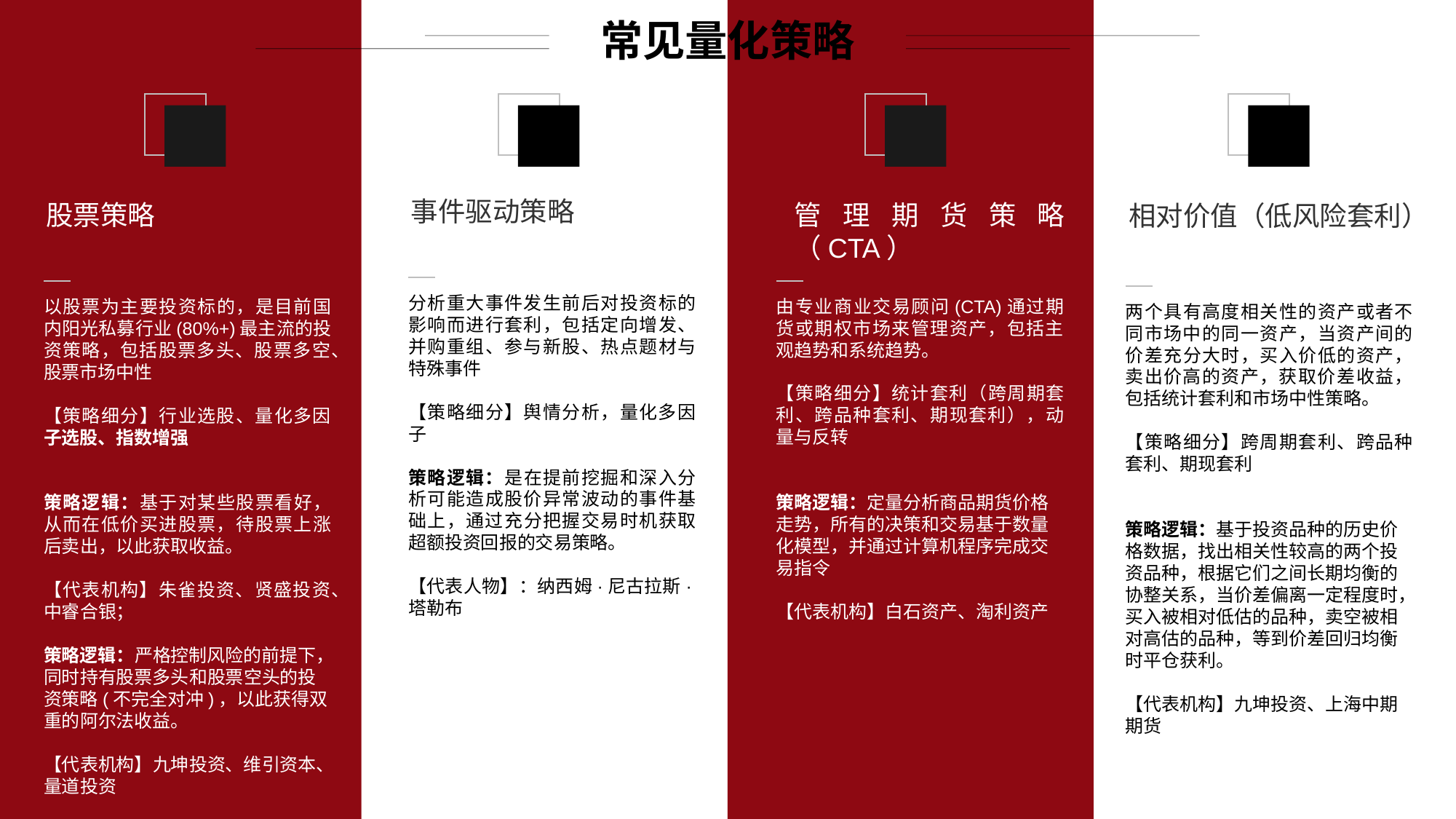

常见量化策略

事件驱动策略

分析重大事件发生前后对投资标的影响而进行套利，包括定向增发、并购重组、参与新股、热点题材与特殊事件

【策略细分】舆情分析，量化多因子

策略逻辑：是在提前挖掘和深入分析可能造成股价异常波动的事件基础上，通过充分把握交易时机获取超额投资回报的交易策略。

【代表人物】：纳西姆·尼古拉斯·塔勒布
管理期货策略（CTA）

由专业商业交易顾问(CTA)通过期货或期权市场来管理资产，包括主观趋势和系统趋势。

【策略细分】统计套利（跨周期套利、跨品种套利、期现套利），动量与反转

策略逻辑：定量分析商品期货价格走势，所有的决策和交易基于数量化模型，并通过计算机程序完成交易指令

【代表机构】白石资产、淘利资产
股票策略

以股票为主要投资标的，是目前国内阳光私募行业(80%+)最主流的投资策略，包括股票多头、股票多空、股票市场中性

【策略细分】行业选股、量化多因子选股、指数增强

策略逻辑：基于对某些股票看好，从而在低价买进股票，待股票上涨后卖出，以此获取收益。

【代表机构】朱雀投资、贤盛投资、中睿合银；

策略逻辑：严格控制风险的前提下，同时持有股票多头和股票空头的投资策略(不完全对冲)，以此获得双重的阿尔法收益。

【代表机构】九坤投资、维引资本、量道投资

相对价值（低风险套利）

两个具有高度相关性的资产或者不同市场中的同一资产，当资产间的价差充分大时，买入价低的资产，卖出价高的资产，获取价差收益，包括统计套利和市场中性策略。

【策略细分】跨周期套利、跨品种套利、期现套利

策略逻辑：基于投资品种的历史价格数据，找出相关性较高的两个投资品种，根据它们之间长期均衡的协整关系，当价差偏离一定程度时，买入被相对低估的品种，卖空被相对高估的品种，等到价差回归均衡时平仓获利。

【代表机构】九坤投资、上海中期期货